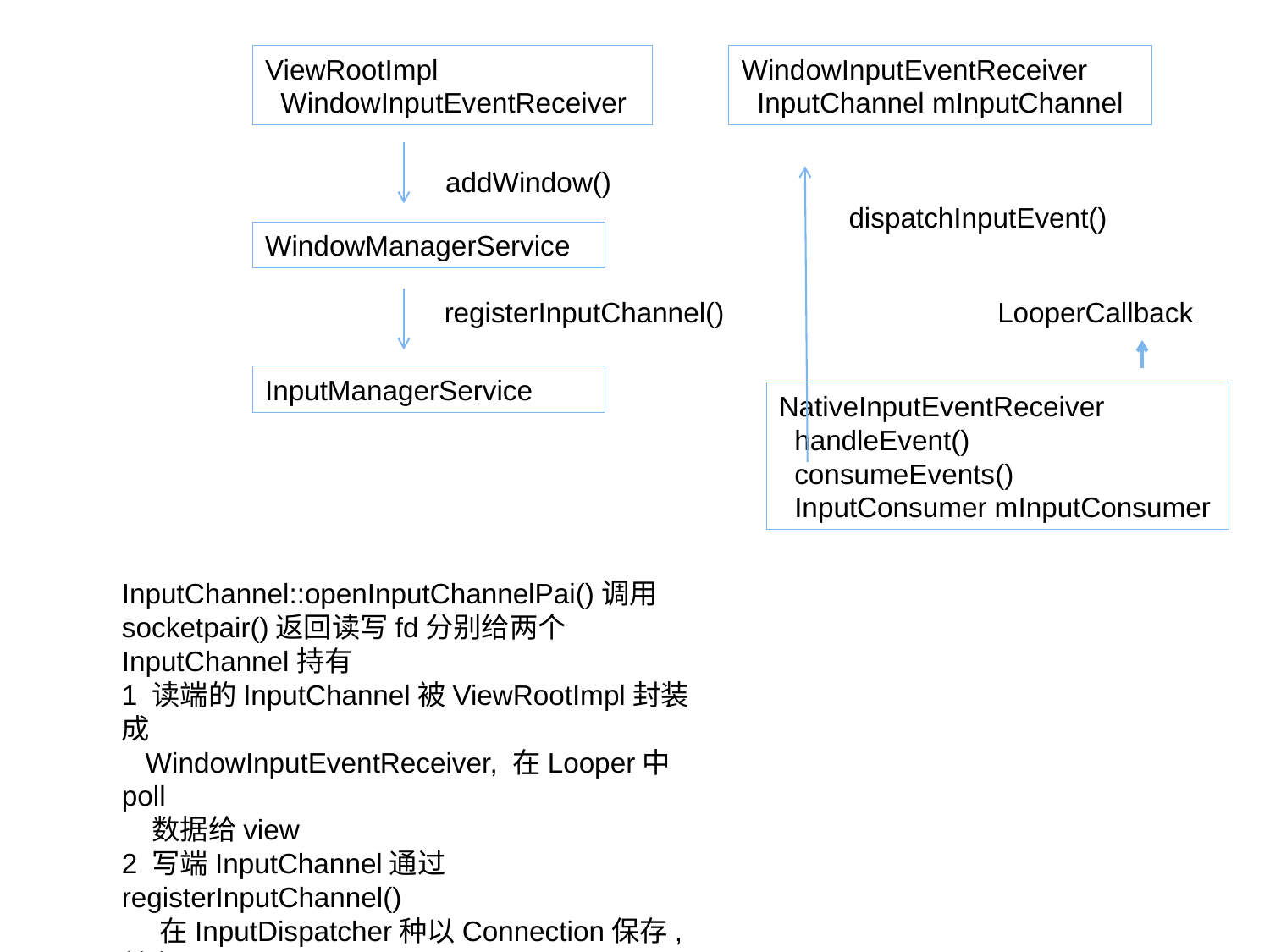

ViewRootImpl
  WindowInputEventReceiver
WindowInputEventReceiver
  InputChannel mInputChannel
addWindow()
dispatchInputEvent()
WindowManagerService
registerInputChannel()
LooperCallback
InputManagerService
NativeInputEventReceiver
  handleEvent()
  consumeEvents()
  InputConsumer mInputConsumer
InputChannel::openInputChannelPai()调用socketpair()返回读写fd分别给两个InputChannel持有
1 读端的InputChannel被ViewRootImpl封装成
   WindowInputEventReceiver, 在Looper中poll
   数据给view
2 写端InputChannel通过registerInputChannel()
    在InputDispatcher种以Connection保存, 并在
    确认对应window状态后调用InputPublisher::
    publishKeyEvent()写入input数据